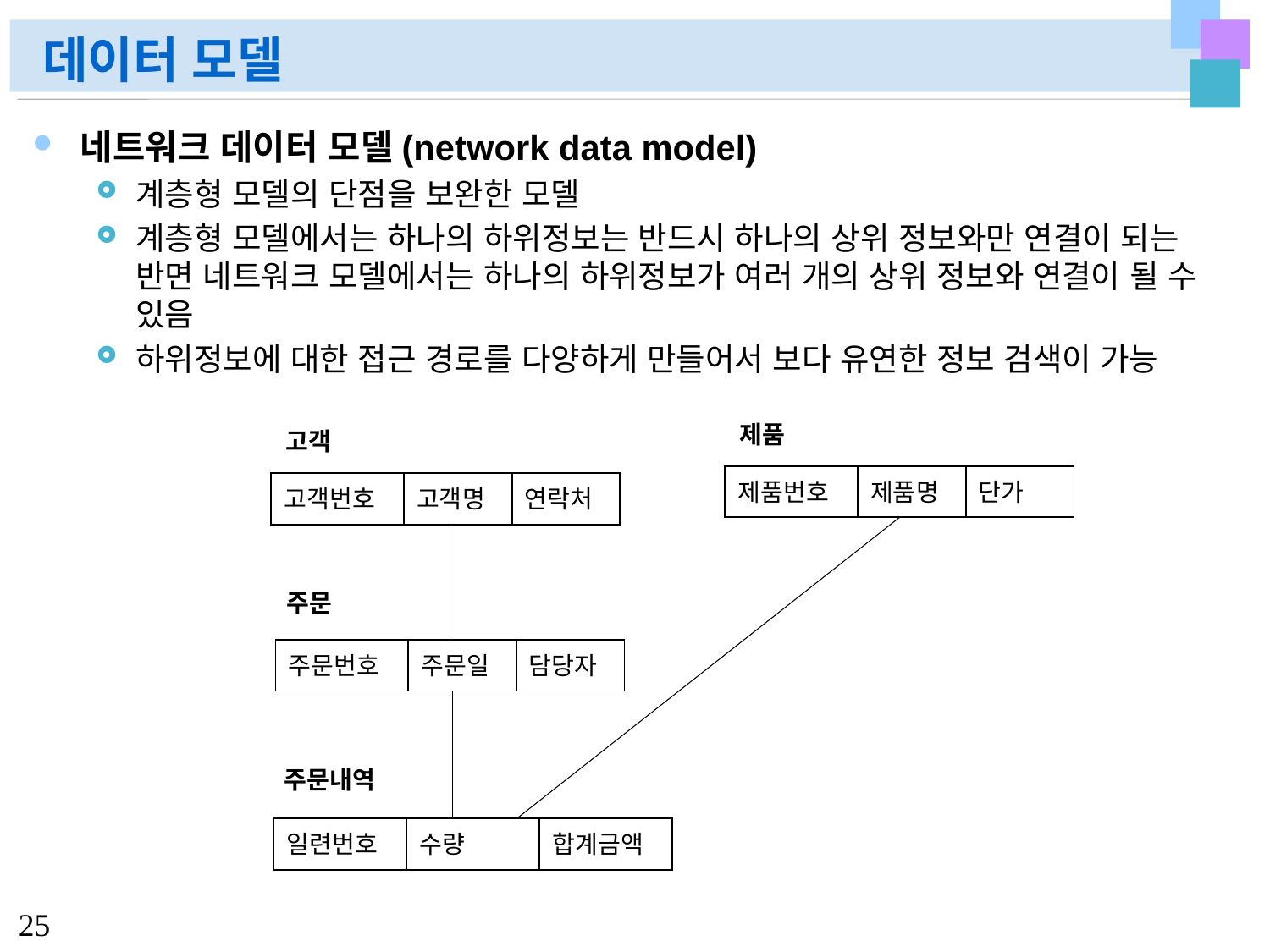

# 데이터 모델
네트워크 데이터 모델(network data model)
계층형 모델의 단점을 보완한 모델
계층형 모델에서는 하나의 하위정보는 반드시 하나의 상위 정보와만 연결이 되는 반면 네트워크 모델에서는 하나의 하위정보가 여러 개의 상위 정보와 연결이 될 수 있음
하위정보에 대한 접근 경로를 다양하게 만들어서 보다 유연한 정보 검색이 가능

제품
고객
| 제품번호 | 제품명 | 단가 |
| --- | --- | --- |
| 고객번호 | 고객명 | 연락처 |
| --- | --- | --- |
주문
| 주문번호 | 주문일 | 담당자 |
| --- | --- | --- |
주문내역
| 일련번호 | 수량 | 합계금액 |
| --- | --- | --- |